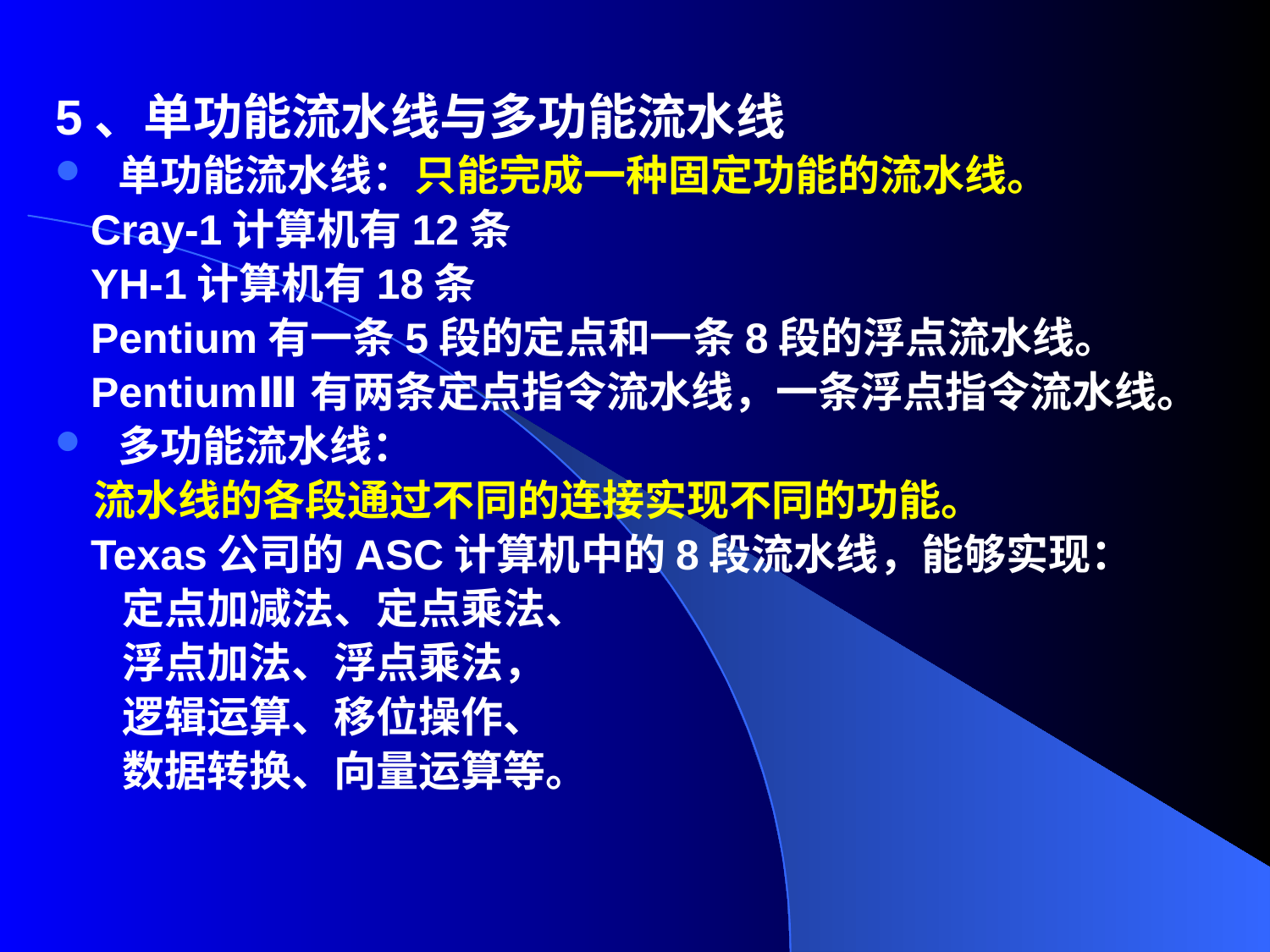

5、单功能流水线与多功能流水线
  单功能流水线：只能完成一种固定功能的流水线。
   Cray-1计算机有12条
   YH-1计算机有18条
   Pentium有一条5段的定点和一条8段的浮点流水线。
   PentiumⅢ有两条定点指令流水线，一条浮点指令流水线。
  多功能流水线：
   流水线的各段通过不同的连接实现不同的功能。
   Texas公司的ASC计算机中的8段流水线，能够实现：
      定点加减法、定点乘法、
      浮点加法、浮点乘法，
      逻辑运算、移位操作、
      数据转换、向量运算等。
17